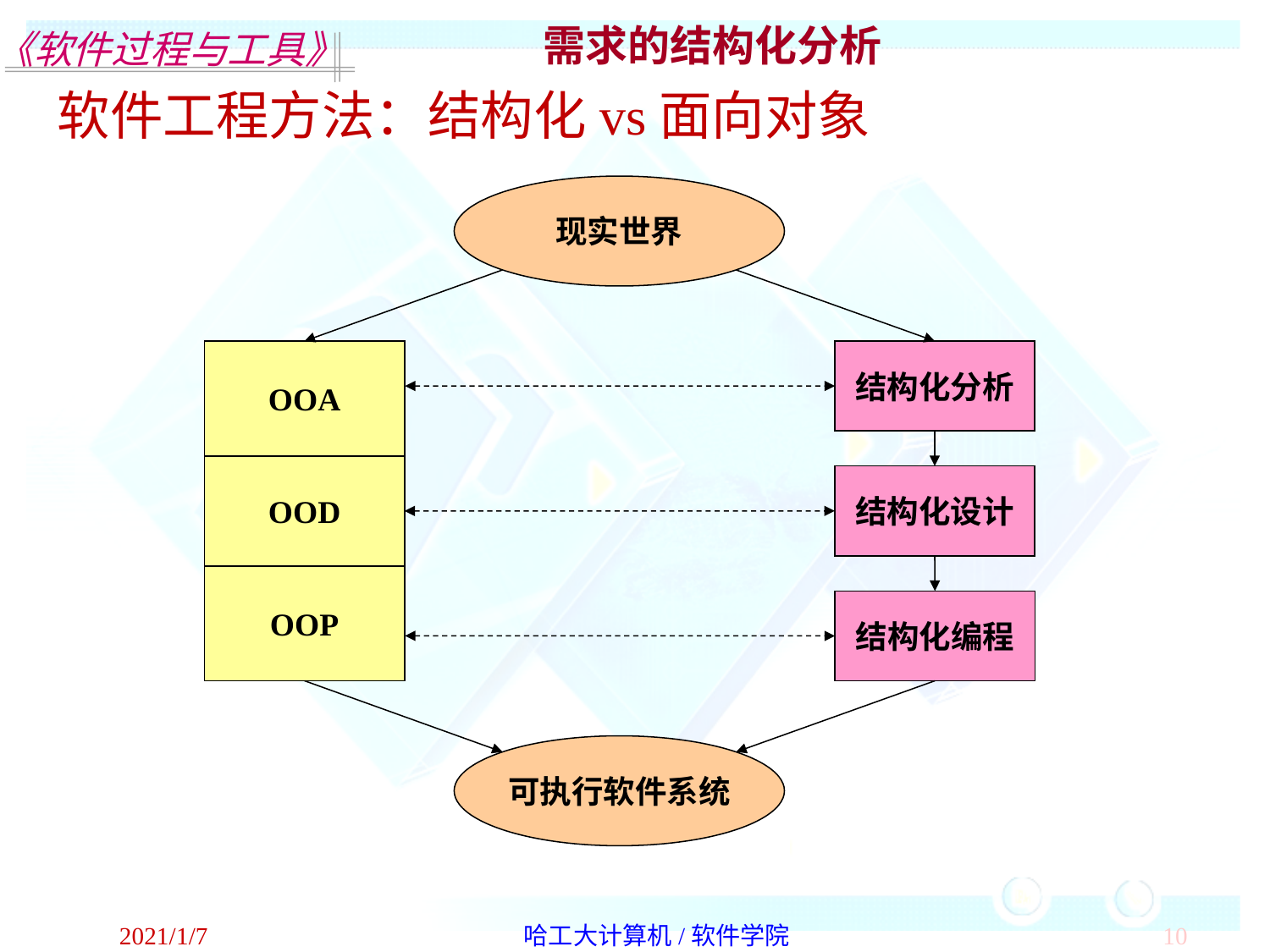

需求的结构化分析
软件工程方法：结构化vs面向对象
现实世界
OOA
结构化分析

OOD
结构化设计
OOP
结构化编程

可执行软件系统